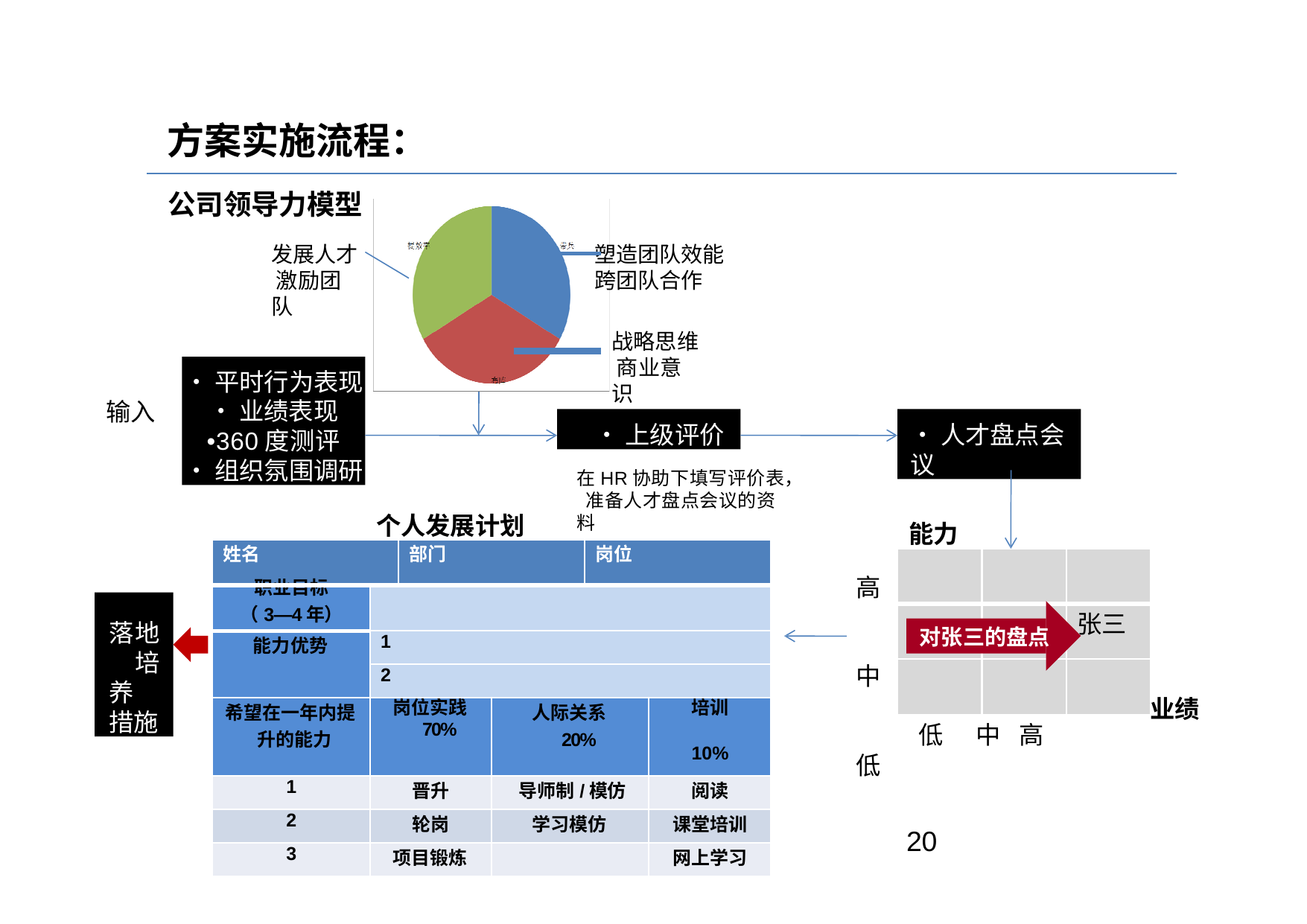

# 方案实施流程：

公司领导力模型
发展人才  激励团队

塑造团队效能

跨团队合作
战略思维  商业意识

•平时行为表现
•业绩表现
•360度测评
•组织氛围调研

输入
•上级评价
•人才盘点会议

在HR协助下填写评价表，  准备人才盘点会议的资料

个人发展计划
能力
| 姓名 |  | 部门 |  | 岗位 |  |
| --- | --- | --- | --- | --- | --- |
| 职业目标 （3—4年） |  |  |  |  |  |
| 能力优势 | 1 |  |  |  |  |
|  | 2 |  |  |  |  |
| 希望在一年内提 升的能力 | 岗位实践 70% |  | 人际关系 20% |  | 培训 10% |
| 1 | 晋升 |  | 导师制/模仿 |  | 阅读 |
| 2 | 轮岗 |  | 学习模仿 |  | 课堂培训 |
| 3 | 项目锻炼 |  |  |  | 网上学习 |

高  中  低

落地  培养  措施

张三
对张三的盘点

业绩

低	中	高
20